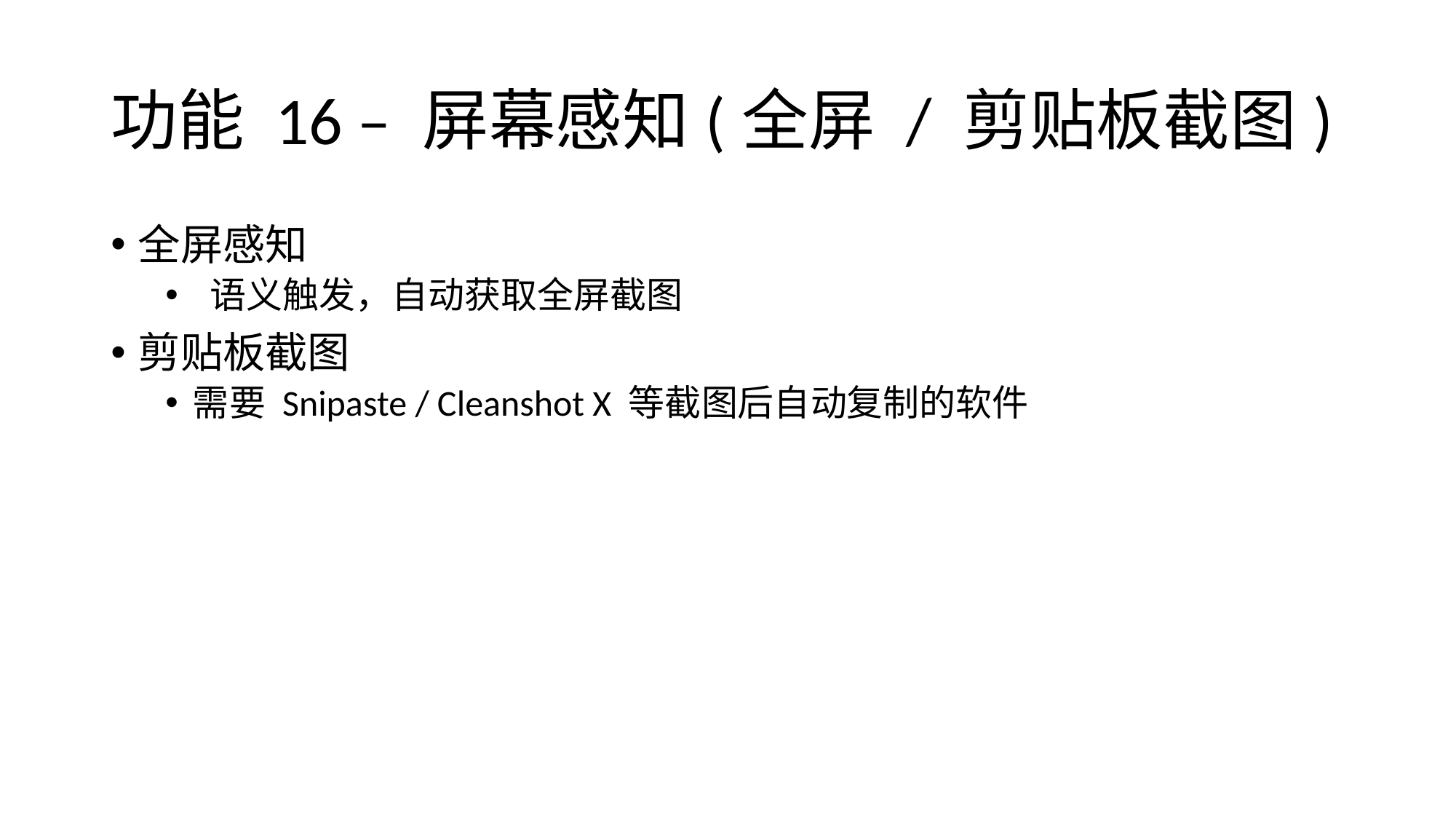

# 功能 16 – 屏幕感知(全屏 / 剪贴板截图)
全屏感知
 语义触发，自动获取全屏截图
剪贴板截图
需要 Snipaste / Cleanshot X 等截图后自动复制的软件